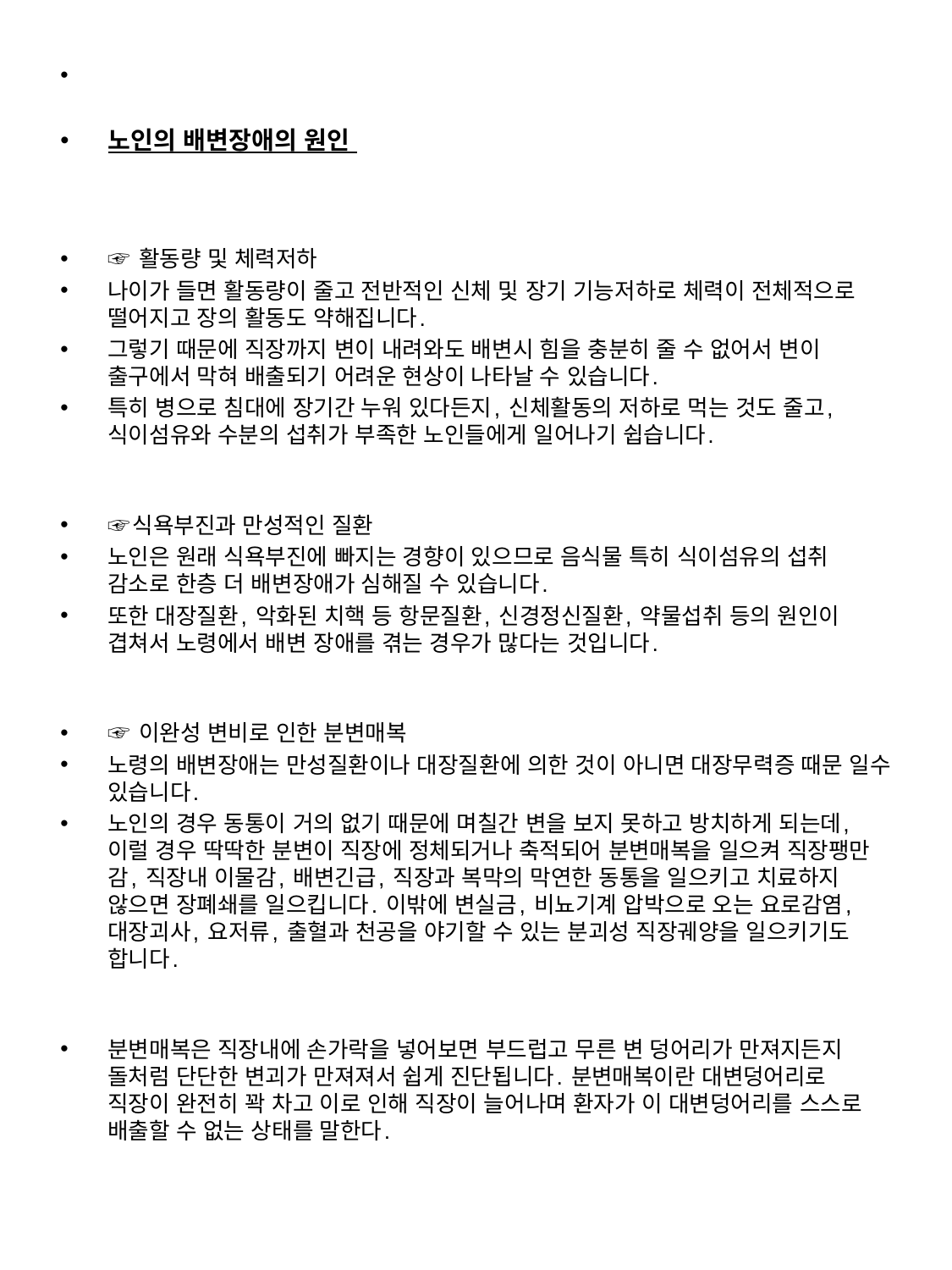

노인의 배변장애의 원인

☞ 활동량 및 체력저하
나이가 들면 활동량이 줄고 전반적인 신체 및 장기 기능저하로 체력이 전체적으로 떨어지고 장의 활동도 약해집니다.
그렇기 때문에 직장까지 변이 내려와도 배변시 힘을 충분히 줄 수 없어서 변이 출구에서 막혀 배출되기 어려운 현상이 나타날 수 있습니다.
특히 병으로 침대에 장기간 누워 있다든지, 신체활동의 저하로 먹는 것도 줄고, 식이섬유와 수분의 섭취가 부족한 노인들에게 일어나기 쉽습니다.

☞식욕부진과 만성적인 질환
노인은 원래 식욕부진에 빠지는 경향이 있으므로 음식물 특히 식이섬유의 섭취 감소로 한층 더 배변장애가 심해질 수 있습니다.
또한 대장질환, 악화된 치핵 등 항문질환, 신경정신질환, 약물섭취 등의 원인이 겹쳐서 노령에서 배변 장애를 겪는 경우가 많다는 것입니다.

☞ 이완성 변비로 인한 분변매복
노령의 배변장애는 만성질환이나 대장질환에 의한 것이 아니면 대장무력증 때문 일수 있습니다.
노인의 경우 동통이 거의 없기 때문에 며칠간 변을 보지 못하고 방치하게 되는데, 이럴 경우 딱딱한 분변이 직장에 정체되거나 축적되어 분변매복을 일으켜 직장팽만감, 직장내 이물감, 배변긴급, 직장과 복막의 막연한 동통을 일으키고 치료하지 않으면 장폐쇄를 일으킵니다. 이밖에 변실금, 비뇨기계 압박으로 오는 요로감염, 대장괴사, 요저류, 출혈과 천공을 야기할 수 있는 분괴성 직장궤양을 일으키기도 합니다.

분변매복은 직장내에 손가락을 넣어보면 부드럽고 무른 변 덩어리가 만져지든지 돌처럼 단단한 변괴가 만져져서 쉽게 진단됩니다. 분변매복이란 대변덩어리로 직장이 완전히 꽉 차고 이로 인해 직장이 늘어나며 환자가 이 대변덩어리를 스스로 배출할 수 없는 상태를 말한다.